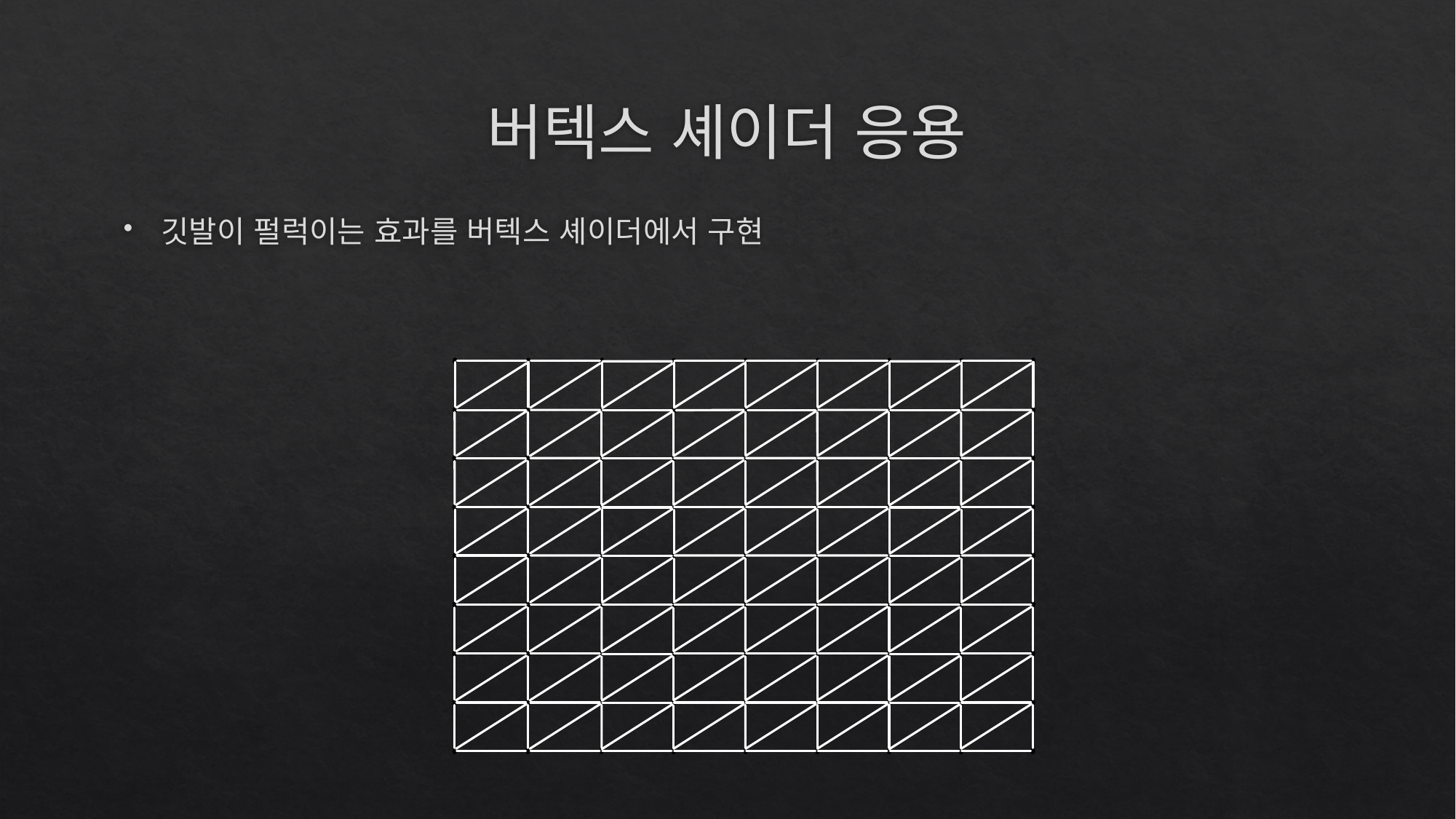

# 버텍스 셰이더 응용
깃발이 펄럭이는 효과를 버텍스 셰이더에서 구현